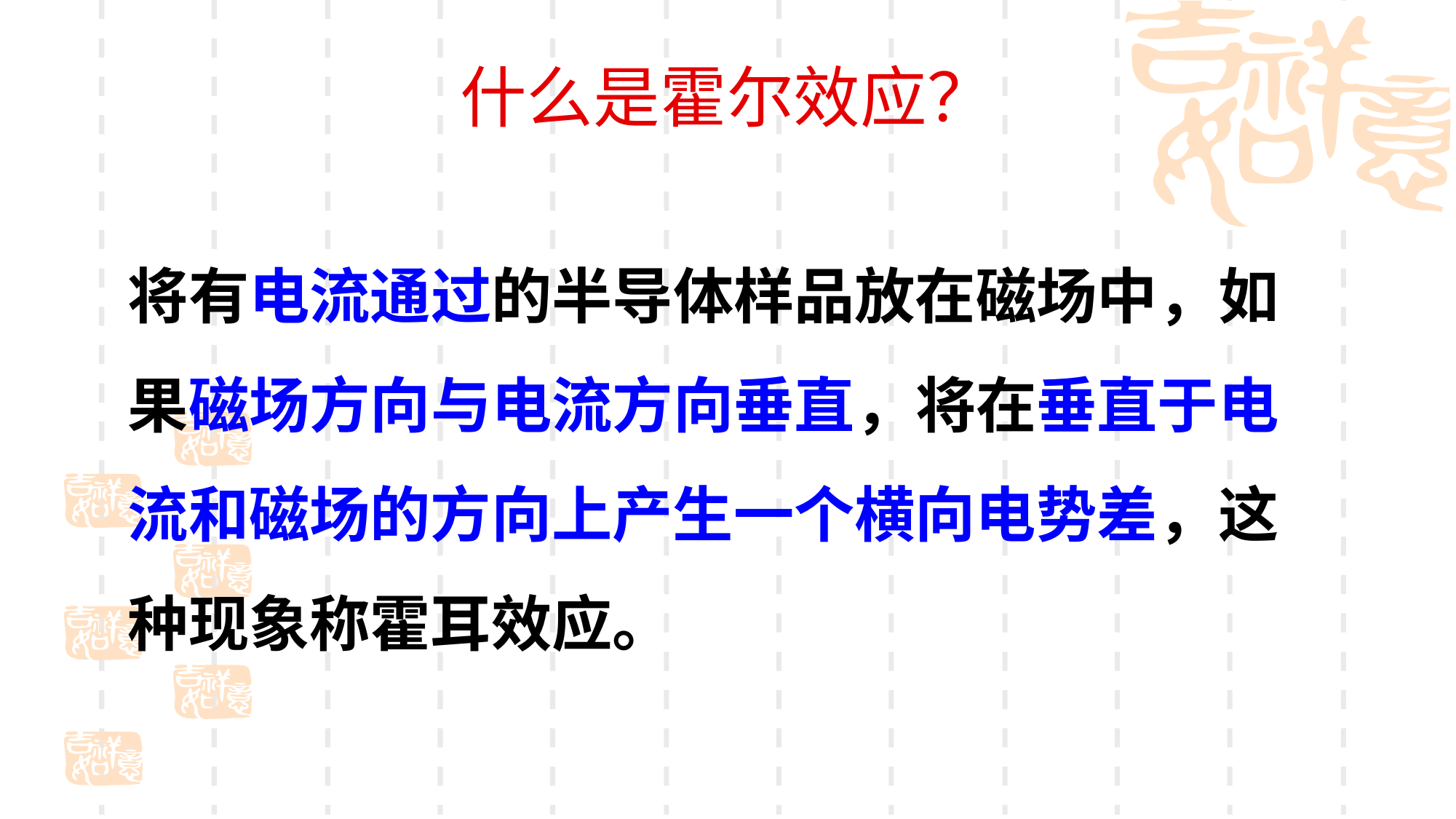

# 什么是霍尔效应？
将有电流通过的半导体样品放在磁场中，如果磁场方向与电流方向垂直，将在垂直于电流和磁场的方向上产生一个横向电势差，这种现象称霍耳效应。